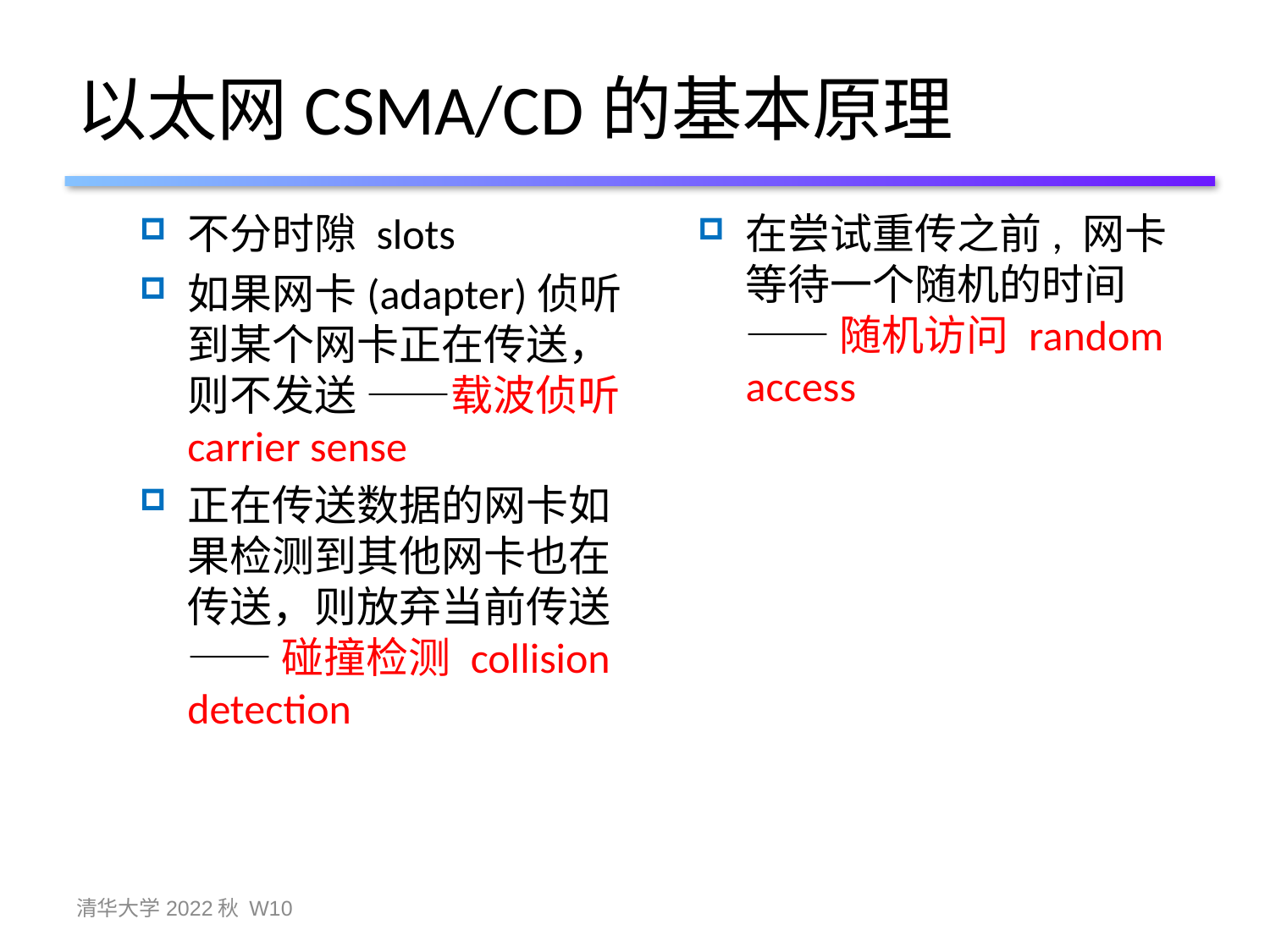

# 以太网CSMA/CD的基本原理
不分时隙 slots
如果网卡(adapter)侦听到某个网卡正在传送，则不发送 ——载波侦听 carrier sense
正在传送数据的网卡如果检测到其他网卡也在传送，则放弃当前传送 —— 碰撞检测 collision detection
在尝试重传之前, 网卡等待一个随机的时间 —— 随机访问 random access
清华大学2022秋 W10
26